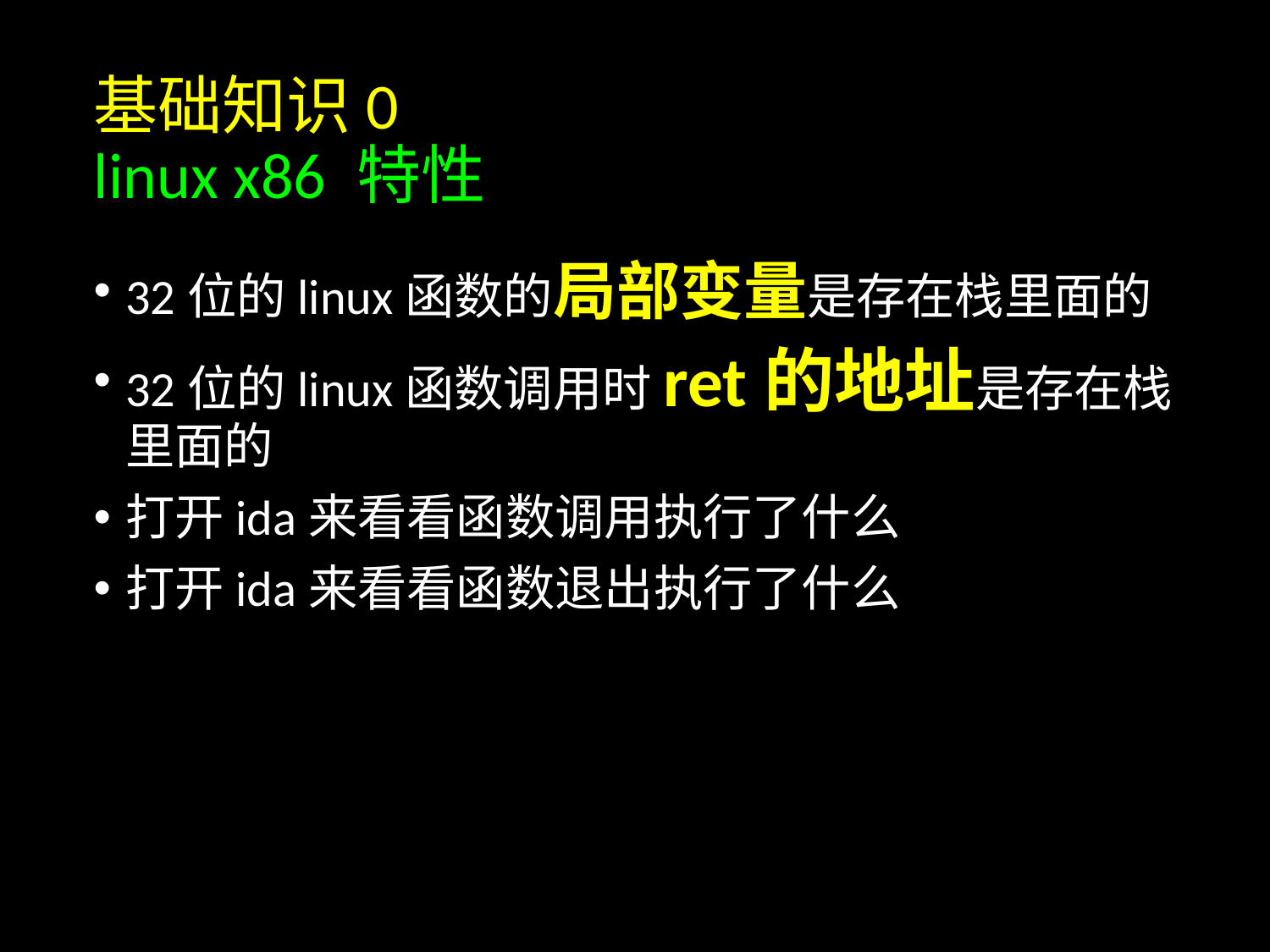

# 基础知识0 linux x86 特性
32位的linux函数的局部变量是存在栈里面的
32位的linux函数调用时ret的地址是存在栈里面的
打开ida来看看函数调用执行了什么
打开ida来看看函数退出执行了什么